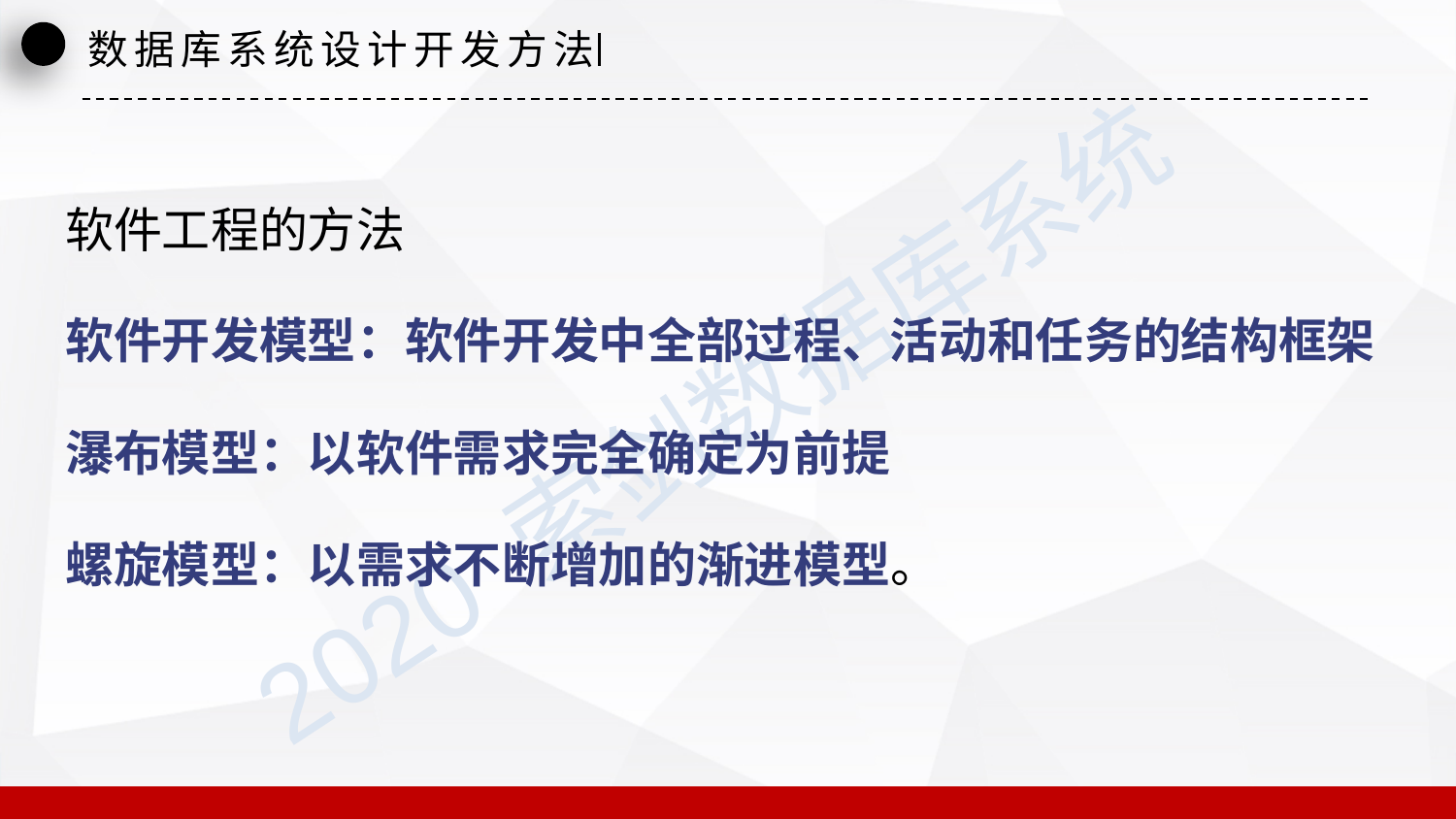

数据库系统设计开发方法

软件工程的方法
软件开发模型：软件开发中全部过程、活动和任务的结构框架
瀑布模型：以软件需求完全确定为前提
螺旋模型：以需求不断增加的渐进模型。